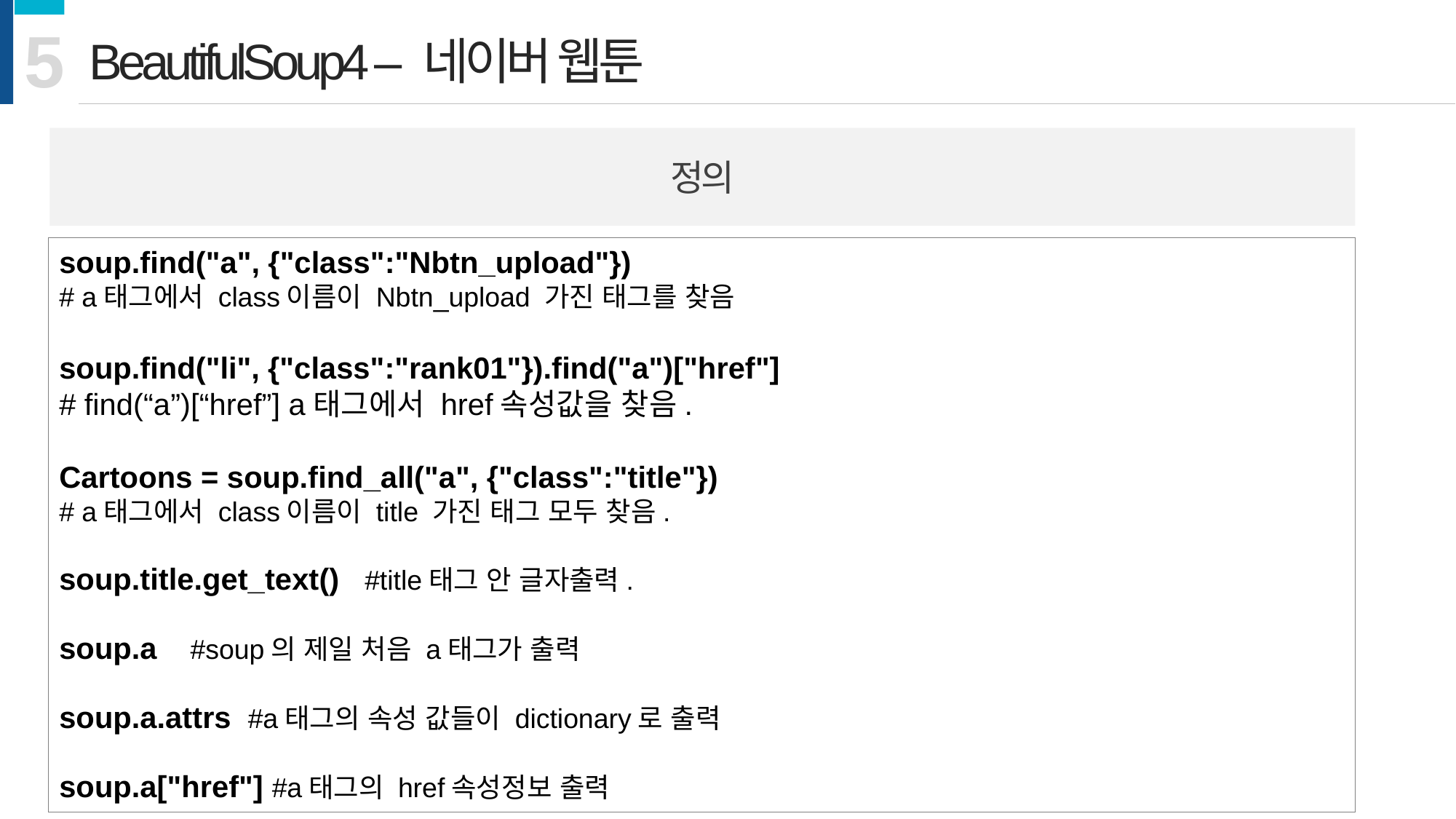

5
BeautifulSoup4 – 네이버 웹툰
정의
soup.find("a", {"class":"Nbtn_upload"})
# a태그에서 class이름이 Nbtn_upload 가진 태그를 찾음

soup.find("li", {"class":"rank01"}).find("a")["href"]
# find(“a”)[“href”] a태그에서 href속성값을 찾음.

Cartoons = soup.find_all("a", {"class":"title"})
# a태그에서 class이름이 title 가진 태그 모두 찾음.

soup.title.get_text()   #title태그 안 글자출력.

soup.a    #soup의 제일 처음 a태그가 출력

soup.a.attrs  #a태그의 속성 값들이 dictionary로 출력

soup.a["href"] #a태그의 href속성정보 출력